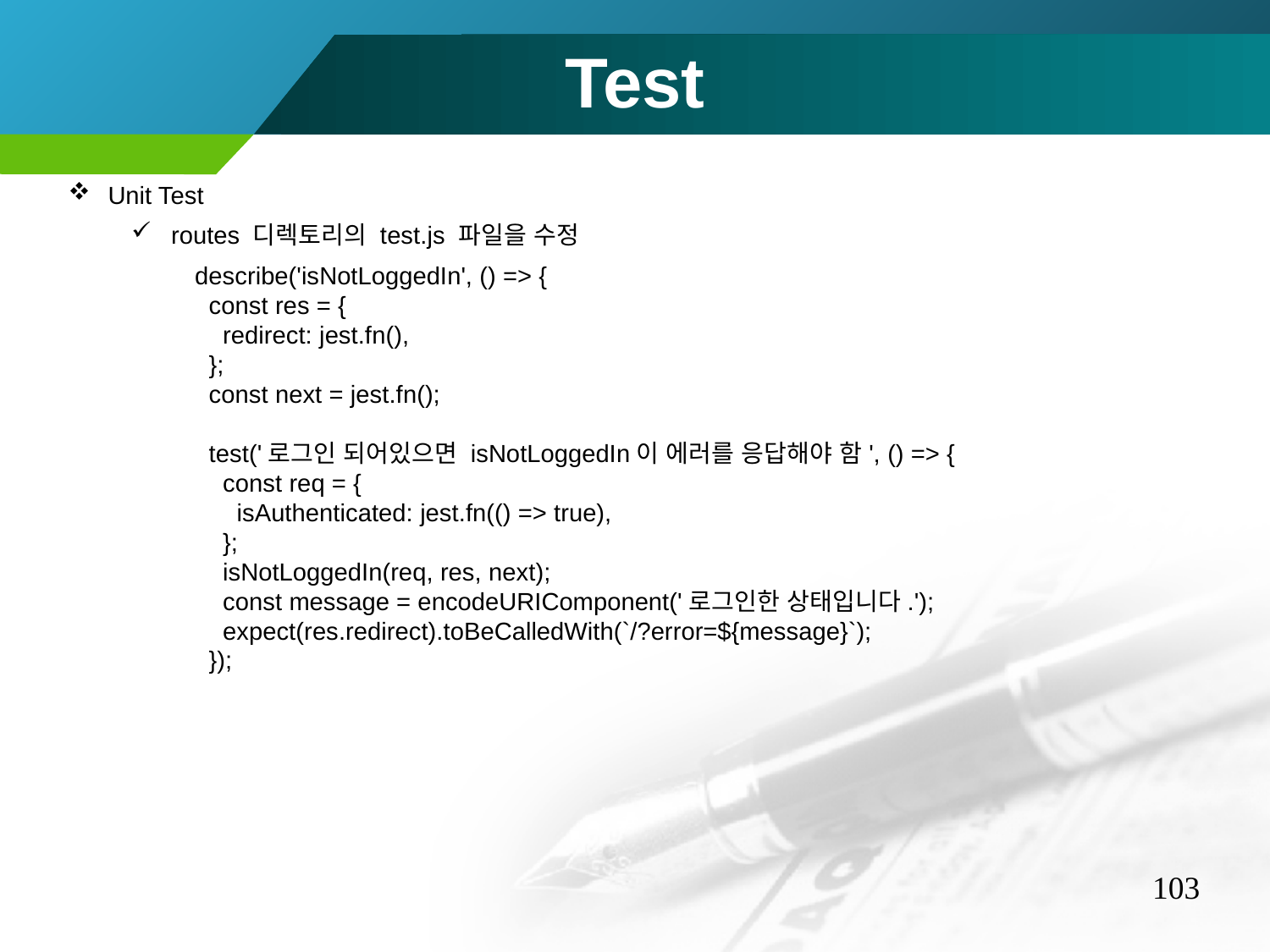

Test
Unit Test
routes 디렉토리의 test.js 파일을 수정
describe('isNotLoggedIn', () => {
  const res = {
    redirect: jest.fn(),
  };
  const next = jest.fn();

  test('로그인 되어있으면 isNotLoggedIn이 에러를 응답해야 함', () => {
    const req = {
      isAuthenticated: jest.fn(() => true),
    };
    isNotLoggedIn(req, res, next);
    const message = encodeURIComponent('로그인한 상태입니다.');
    expect(res.redirect).toBeCalledWith(`/?error=${message}`);
  });
103